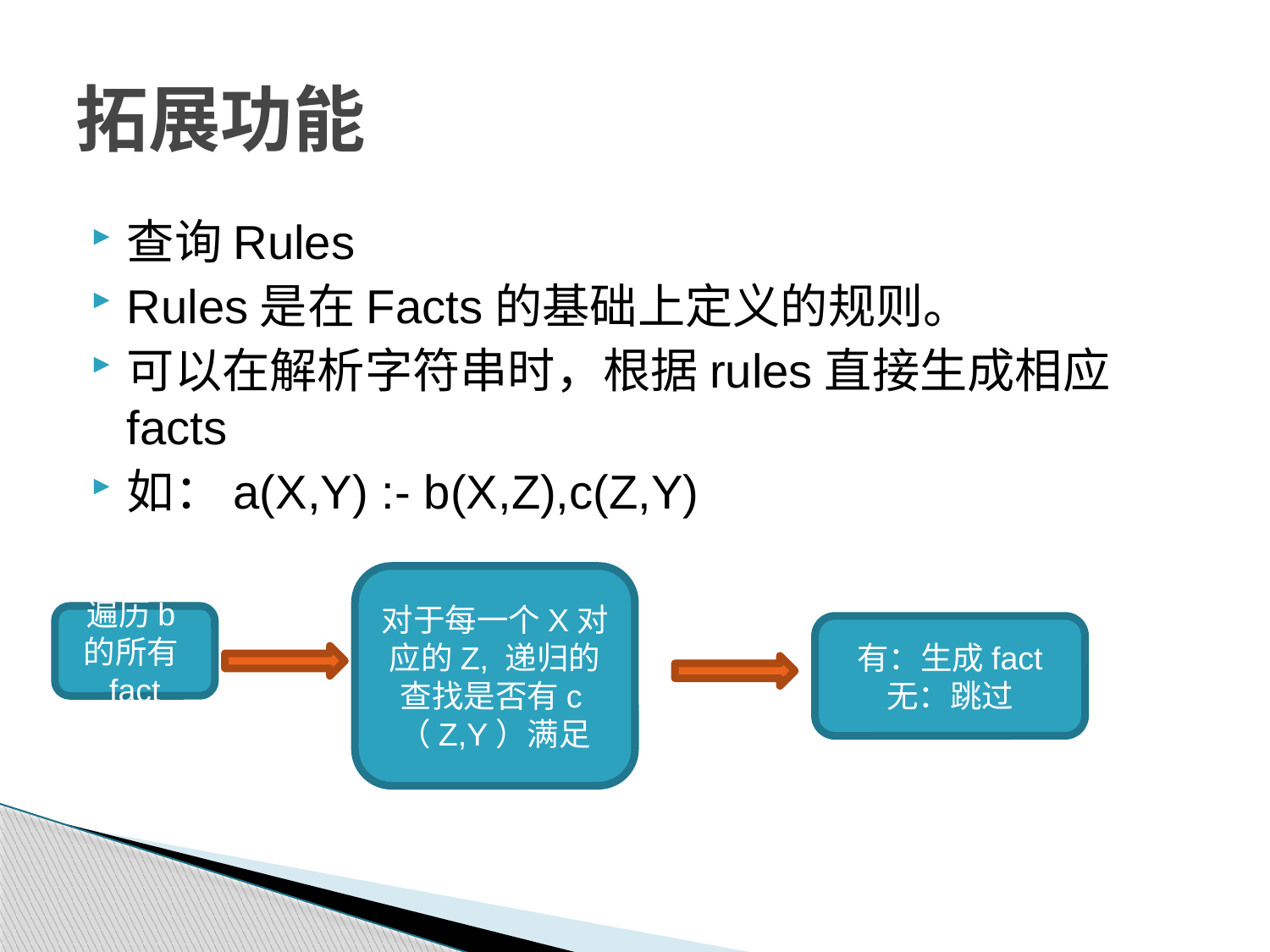

# 拓展功能
查询Rules
Rules是在Facts的基础上定义的规则。
可以在解析字符串时，根据rules直接生成相应facts
如：a(X,Y) :- b(X,Z),c(Z,Y)
对于每一个X对应的Z, 递归的查找是否有c（Z,Y）满足
遍历b的所有fact
有：生成fact
无：跳过